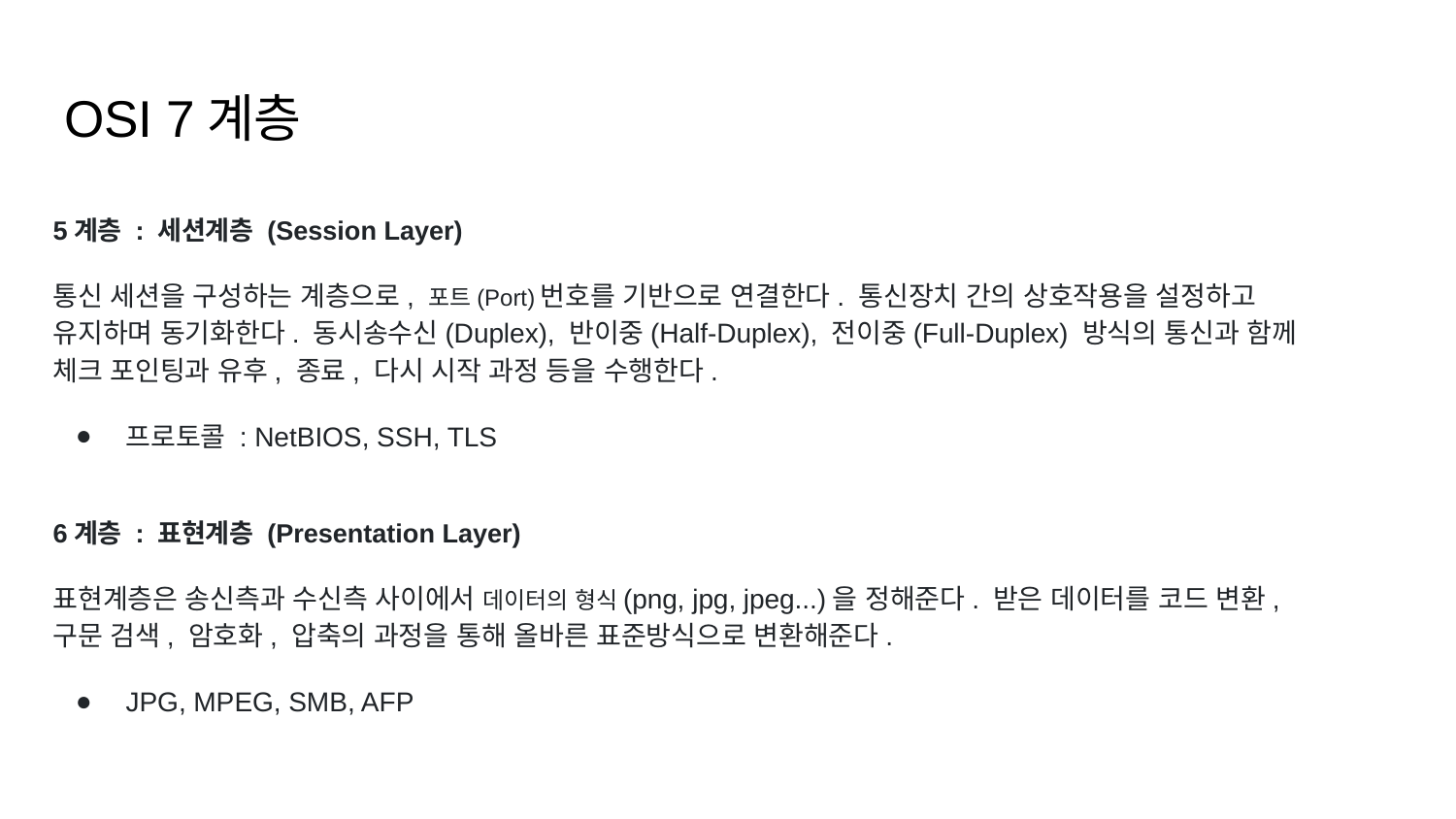

# OSI 7계층
5계층 : 세션계층 (Session Layer)
통신 세션을 구성하는 계층으로, 포트(Port)번호를 기반으로 연결한다. 통신장치 간의 상호작용을 설정하고 유지하며 동기화한다. 동시송수신(Duplex), 반이중(Half-Duplex), 전이중(Full-Duplex) 방식의 통신과 함께 체크 포인팅과 유후, 종료, 다시 시작 과정 등을 수행한다.
프로토콜 : NetBIOS, SSH, TLS
6계층 : 표현계층 (Presentation Layer)
표현계층은 송신측과 수신측 사이에서 데이터의 형식(png, jpg, jpeg...)을 정해준다. 받은 데이터를 코드 변환, 구문 검색, 암호화, 압축의 과정을 통해 올바른 표준방식으로 변환해준다.
JPG, MPEG, SMB, AFP